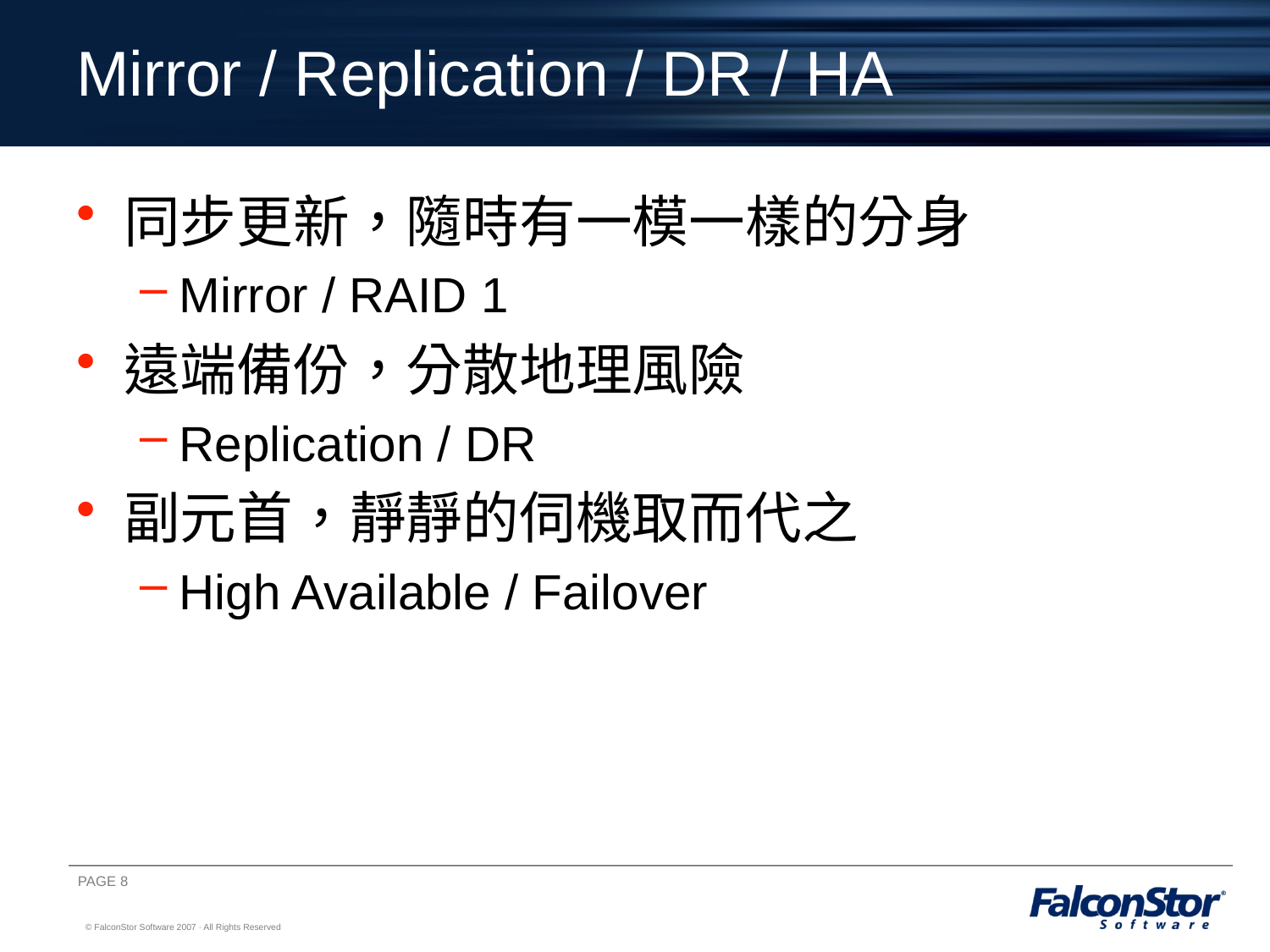

# Mirror / Replication / DR / HA
同步更新，隨時有一模一樣的分身
Mirror / RAID 1
遠端備份，分散地理風險
Replication / DR
副元首，靜靜的伺機取而代之
High Available / Failover